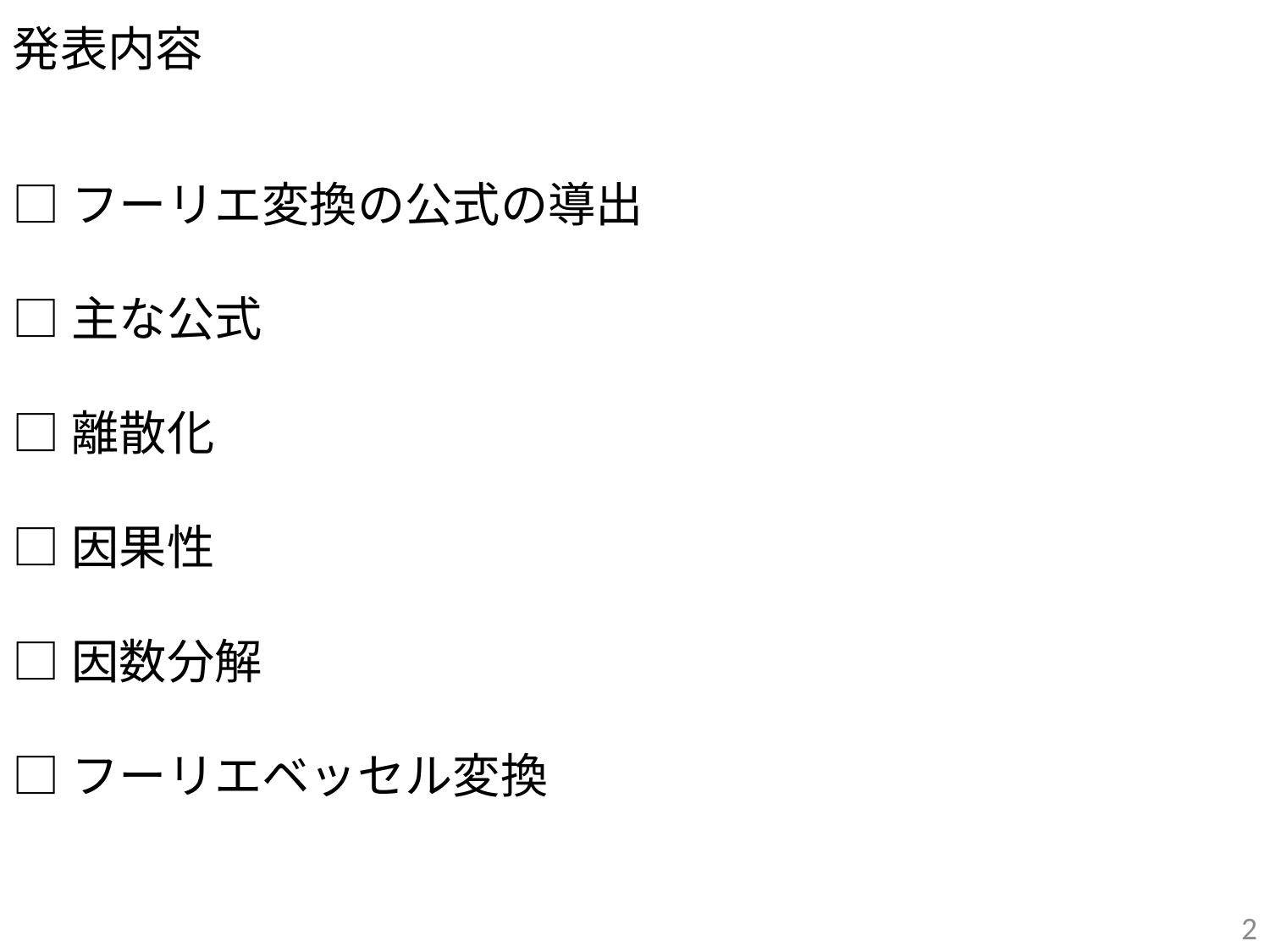

発表内容

□フーリエ変換の公式の導出

□主な公式

□離散化

□因果性

□因数分解

□フーリエベッセル変換
2